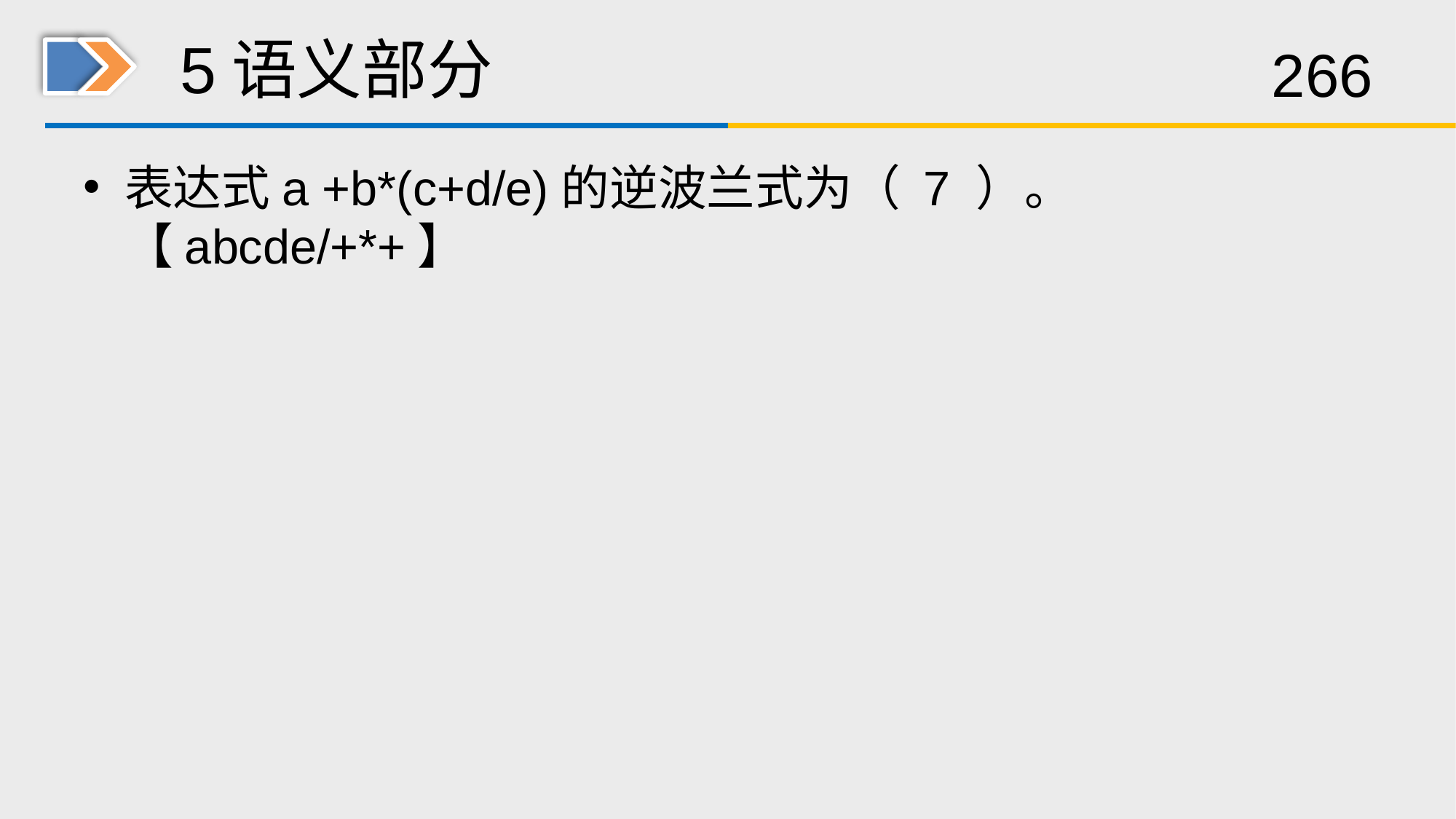

# 5语义部分
266
表达式a +b*(c+d/e)的逆波兰式为（ 7 ）。【abcde/+*+】